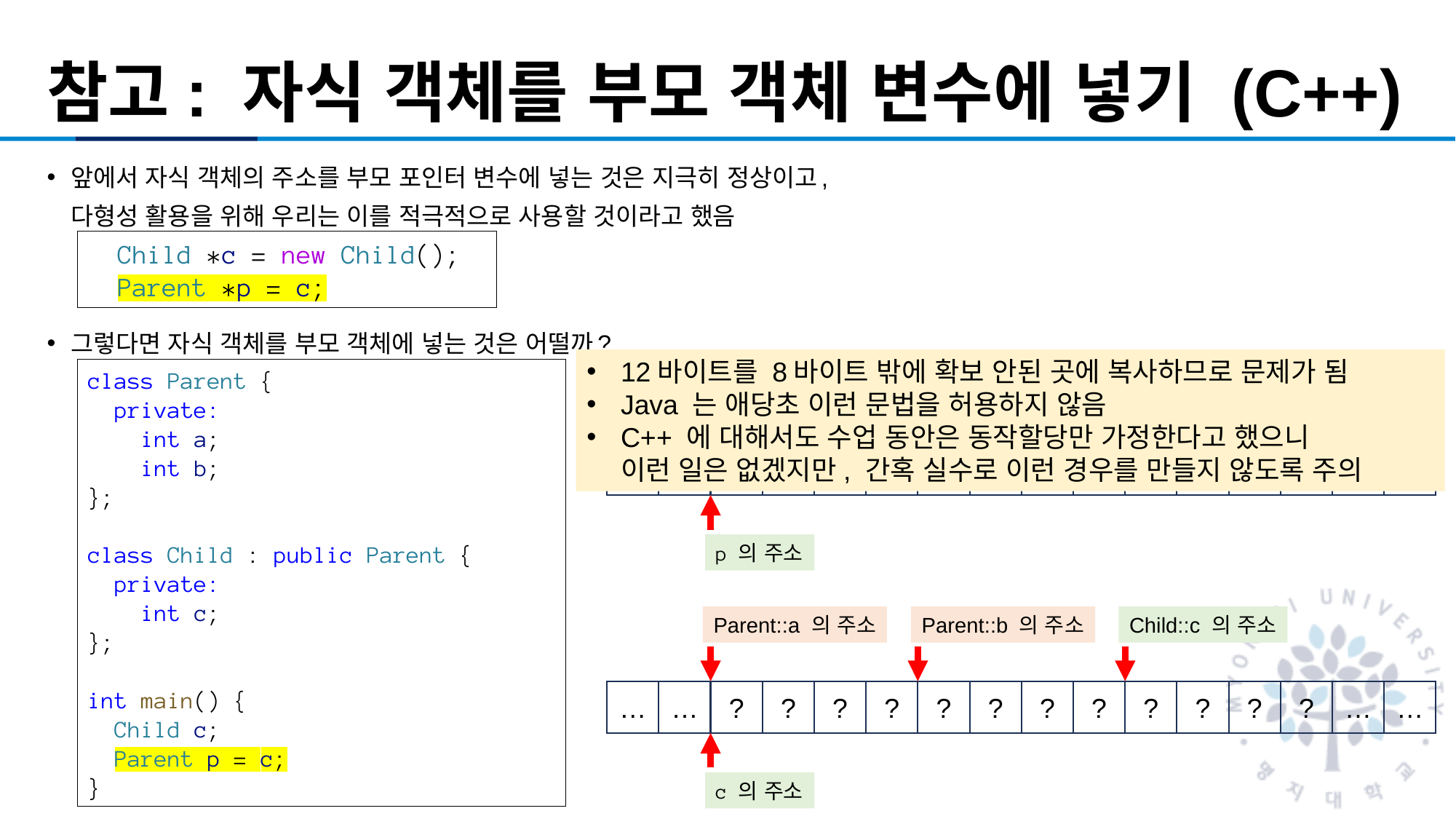

# 참고: 자식 객체를 부모 객체 변수에 넣기 (C++)
앞에서 자식 객체의 주소를 부모 포인터 변수에 넣는 것은 지극히 정상이고,
다형성 활용을 위해 우리는 이를 적극적으로 사용할 것이라고 했음

그렇다면 자식 객체를 부모 객체에 넣는 것은 어떨까?
  Child *c = new Child();
  Parent *p = c;
12바이트를 8바이트 밖에 확보 안된 곳에 복사하므로 문제가 됨
Java 는 애당초 이런 문법을 허용하지 않음
C++ 에 대해서도 수업 동안은 동작할당만 가정한다고 했으니
이런 일은 없겠지만, 간혹 실수로 이런 경우를 만들지 않도록 주의
class Parent {
  private:
    int a;
    int b;
};
class Child : public Parent {
  private:
    int c;
};

int main() {
  Child c;
  Parent p = c;
}
Parent::a 의 주소
Parent::b 의 주소
…
…
?
?
?
?
?
?
?
?
…
…
…
…
…
…
p 의 주소
Parent::a 의 주소
Parent::b 의 주소
Child::c 의 주소
…
…
?
?
?
?
?
?
?
?
?
?
?
?
…
…
c 의 주소